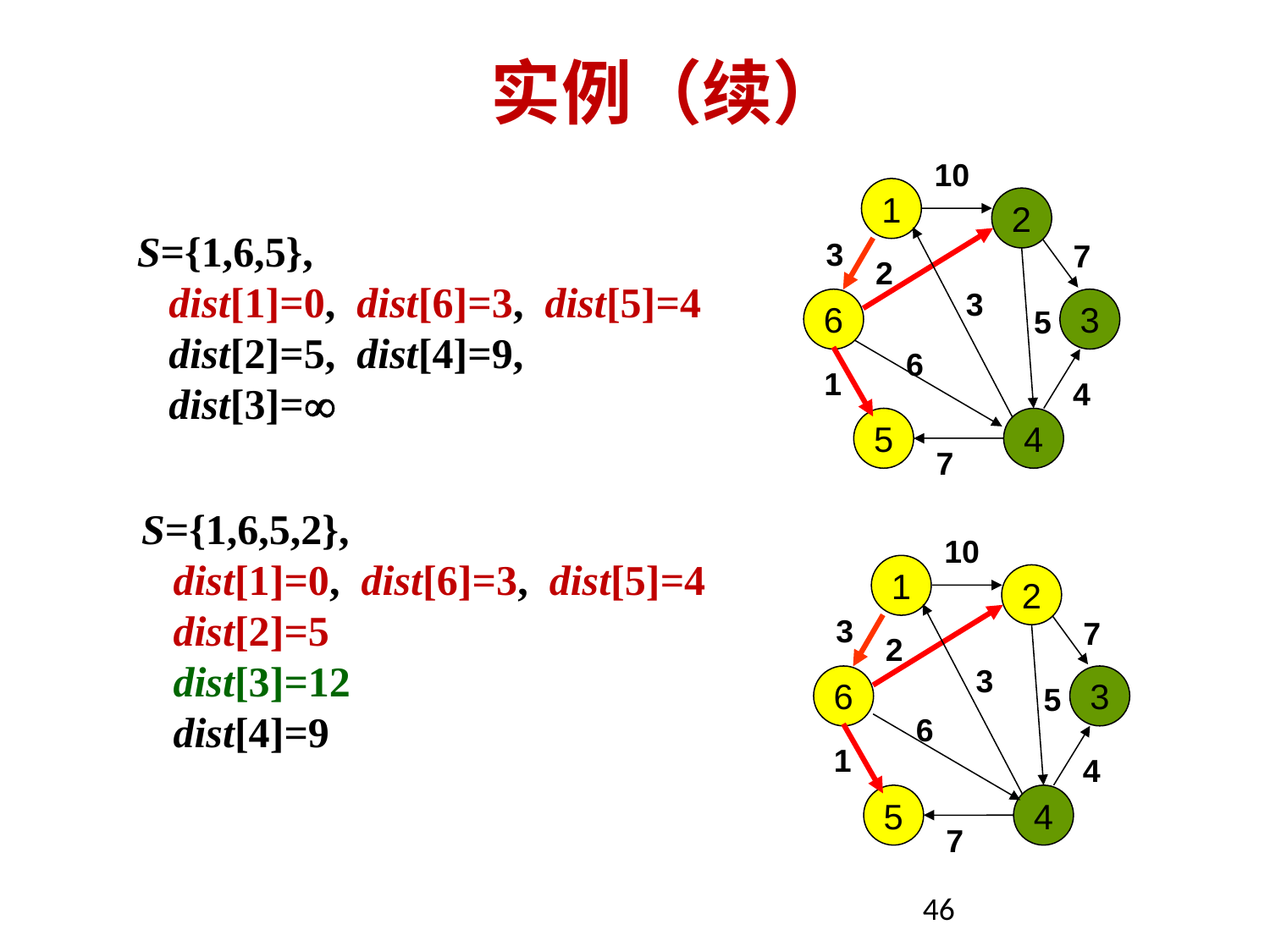

# 实例（续）
10
1
3
7
3
6
3
6
1
5
4
7
4
2

2
5

S={1,6,5},
   dist[1]=0,  dist[6]=3,  dist[5]=4
   dist[2]=5,  dist[4]=9,
   dist[3]=∞
S={1,6,5,2},
   dist[1]=0,  dist[6]=3,  dist[5]=4
   dist[2]=5
   dist[3]=12
   dist[4]=9

10
1
3
7
3
6
3
6
1
5
4
7
4
2

2
5

46